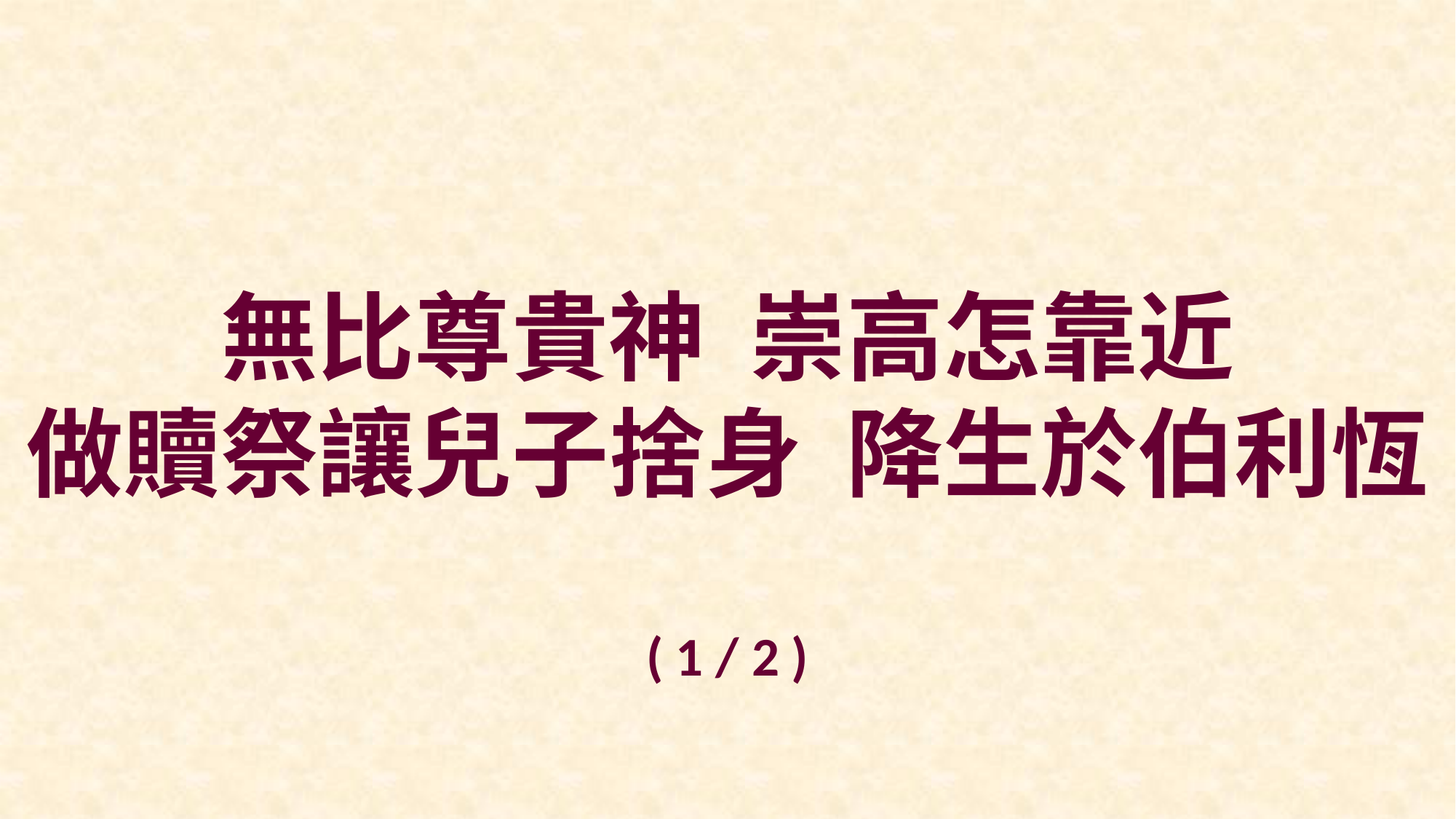

無比尊貴神  崇高怎靠近
做贖祭讓兒子捨身  降生於伯利恆
( 1 / 2 )